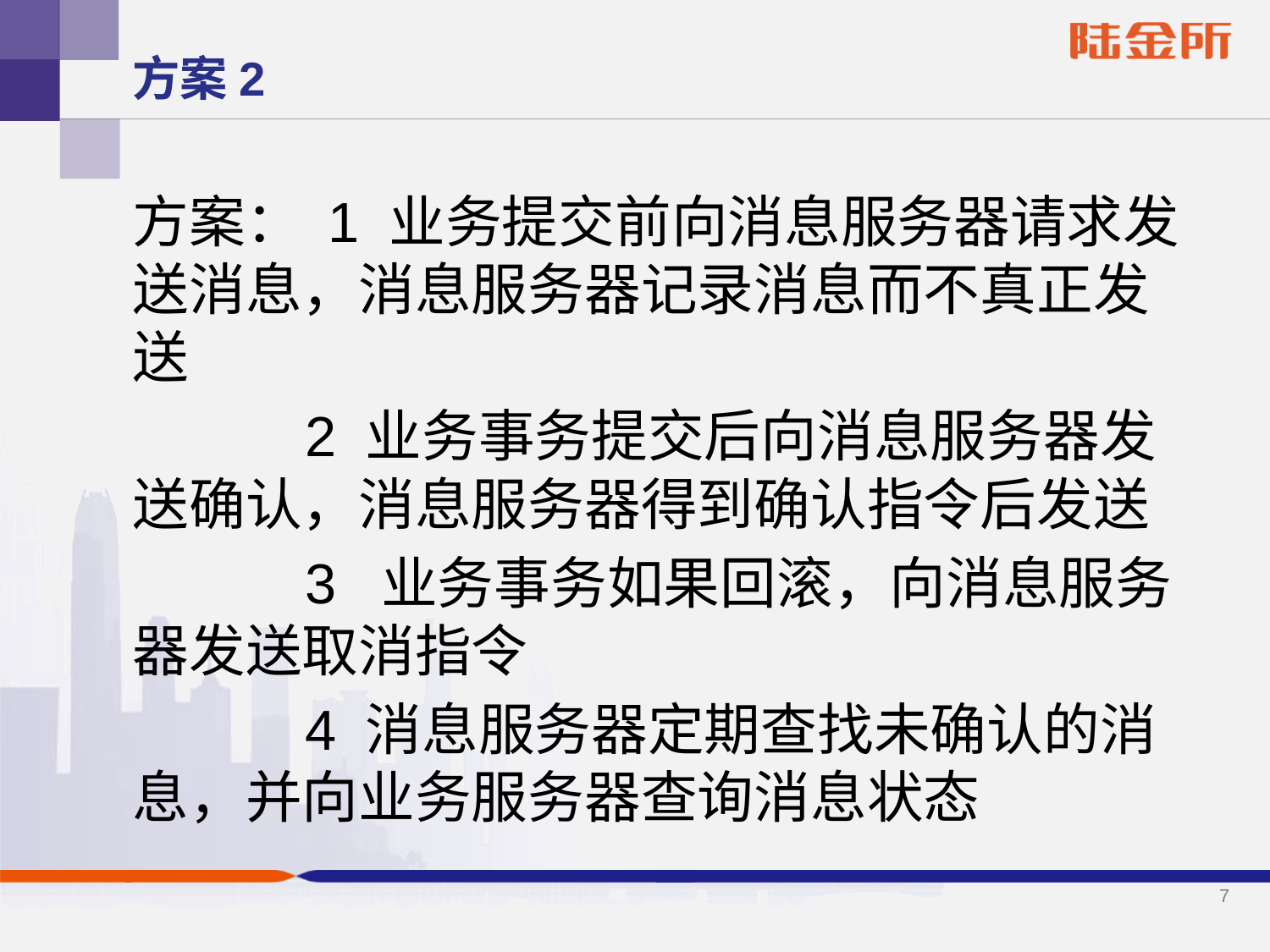

# 方案2
方案： 1 业务提交前向消息服务器请求发送消息，消息服务器记录消息而不真正发送
           2 业务事务提交后向消息服务器发送确认，消息服务器得到确认指令后发送
           3  业务事务如果回滚，向消息服务器发送取消指令
           4 消息服务器定期查找未确认的消息，并向业务服务器查询消息状态
7